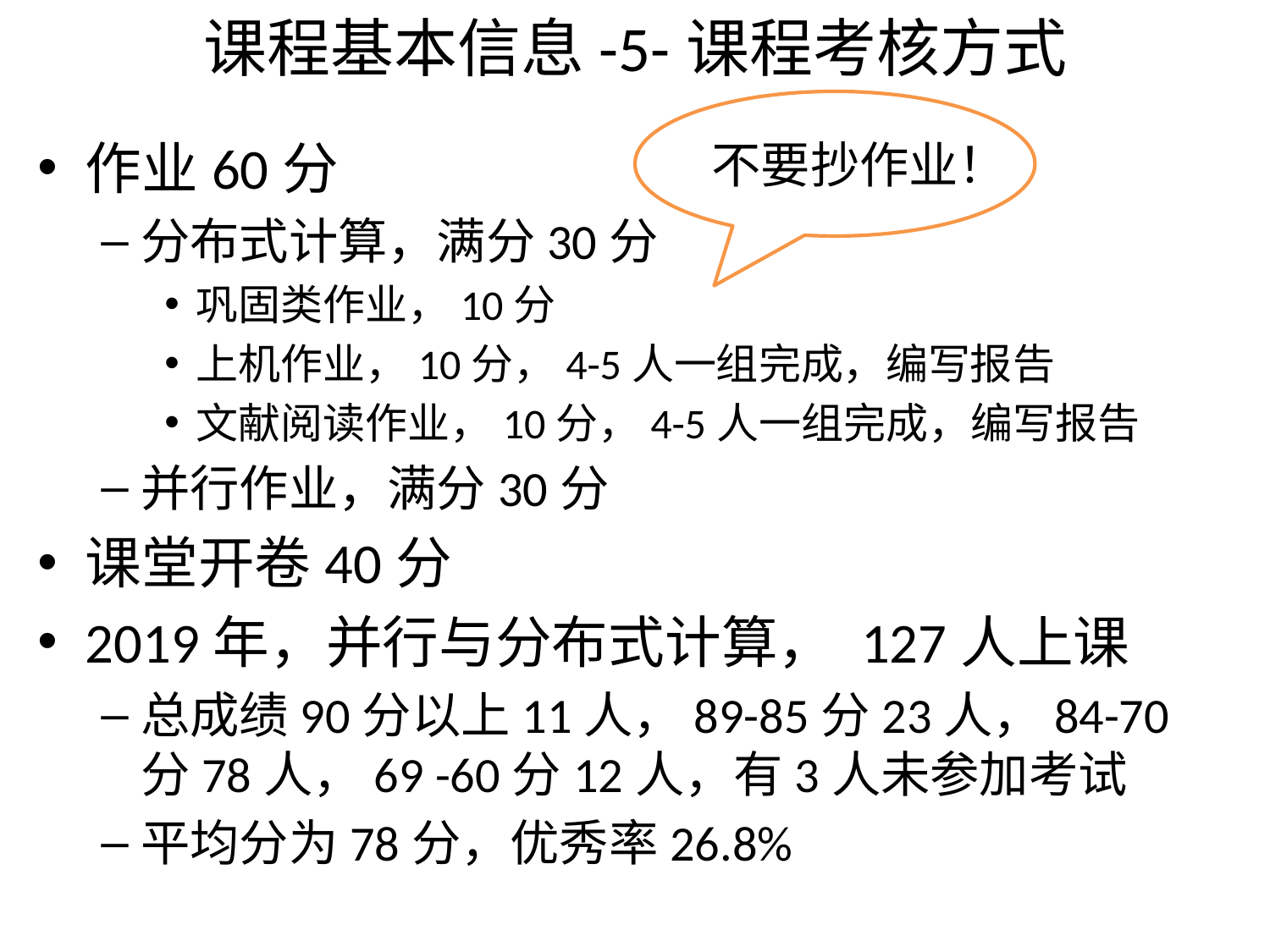

# 课程基本信息-5-课程考核方式
不要抄作业！
作业60分
分布式计算，满分30分
巩固类作业，10分
上机作业，10分，4-5人一组完成，编写报告
文献阅读作业，10分，4-5人一组完成，编写报告
并行作业，满分30分
课堂开卷40分
2019年，并行与分布式计算， 127人上课
总成绩90分以上11人，89-85分23人，84-70分78人，69 -60分12人，有3人未参加考试
平均分为78分，优秀率26.8%